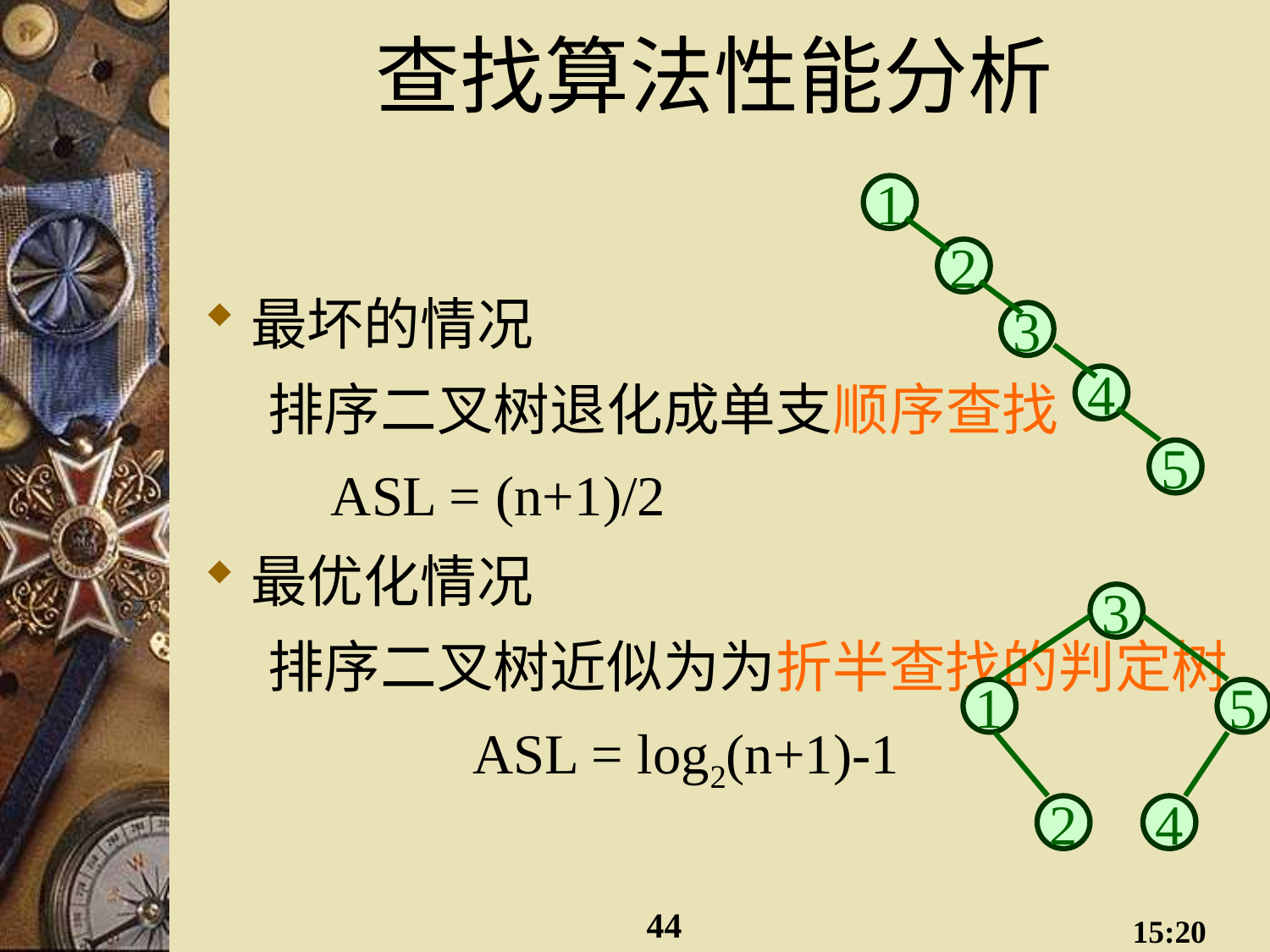

# 查找算法性能分析
1
最坏的情况
    排序二叉树退化成单支顺序查找
         ASL = (n+1)/2
最优化情况
    排序二叉树近似为为折半查找的判定树
                   ASL = log2(n+1)-1

2

3

4

5
3

1
5

2
4